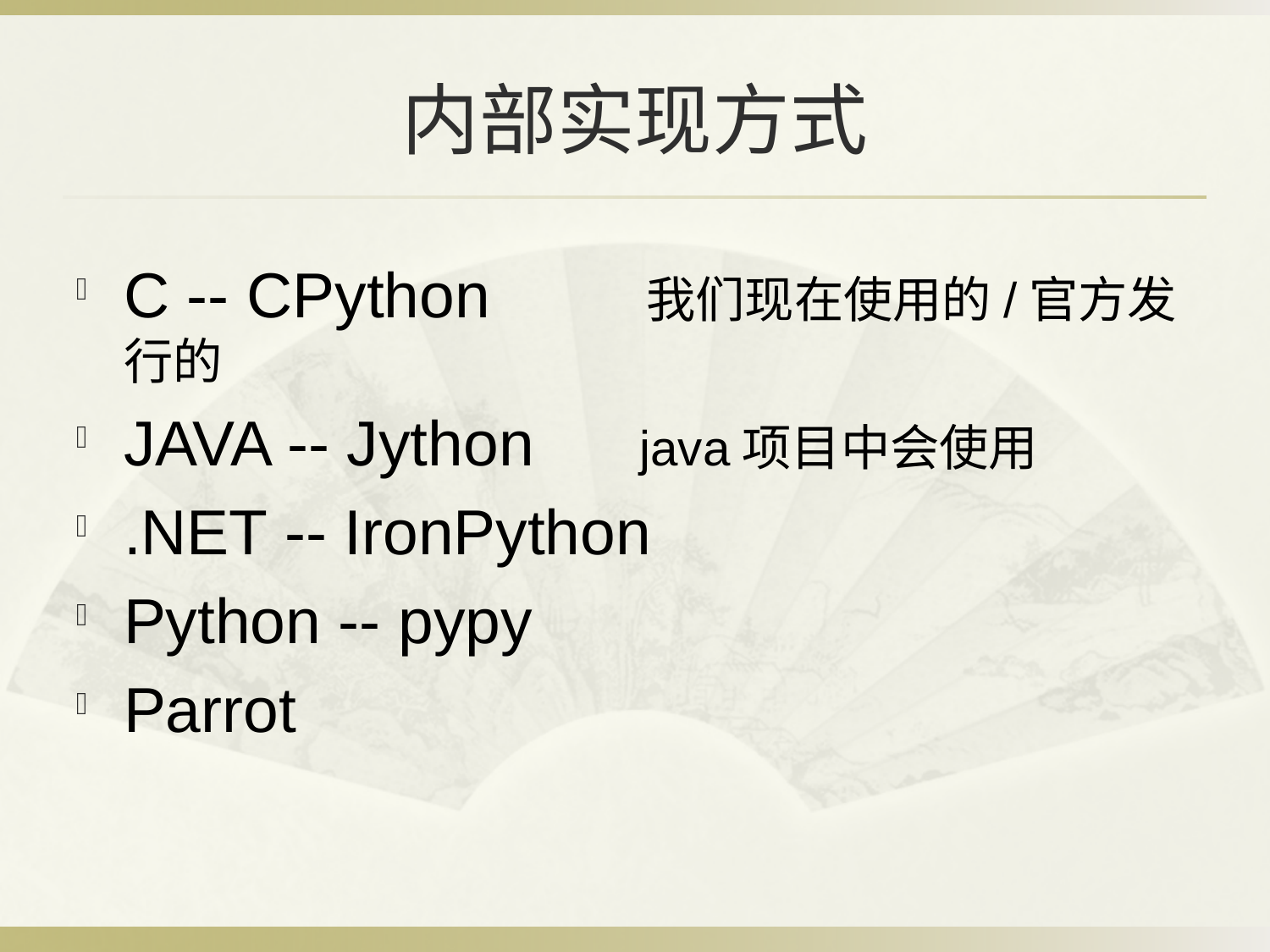

# 内部实现方式
C -- CPython        我们现在使用的/官方发行的
JAVA -- Jython      java项目中会使用
.NET -- IronPython
Python -- pypy
Parrot